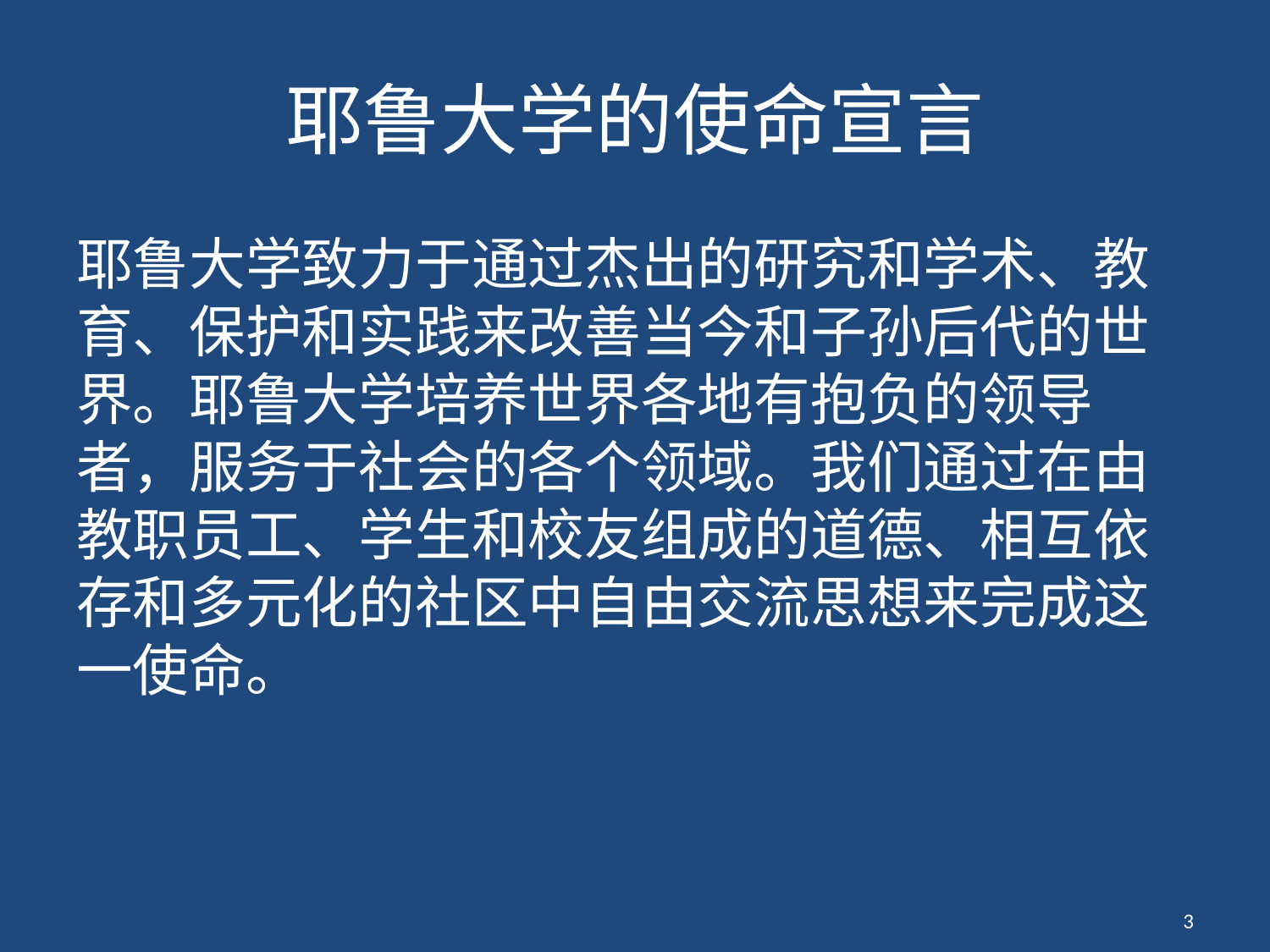

# 耶鲁大学的使命宣言
耶鲁大学致力于通过杰出的研究和学术、教育、保护和实践来改善当今和子孙后代的世界。耶鲁大学培养世界各地有抱负的领导者，服务于社会的各个领域。我们通过在由教职员工、学生和校友组成的道德、相互依存和多元化的社区中自由交流思想来完成这一使命。

3